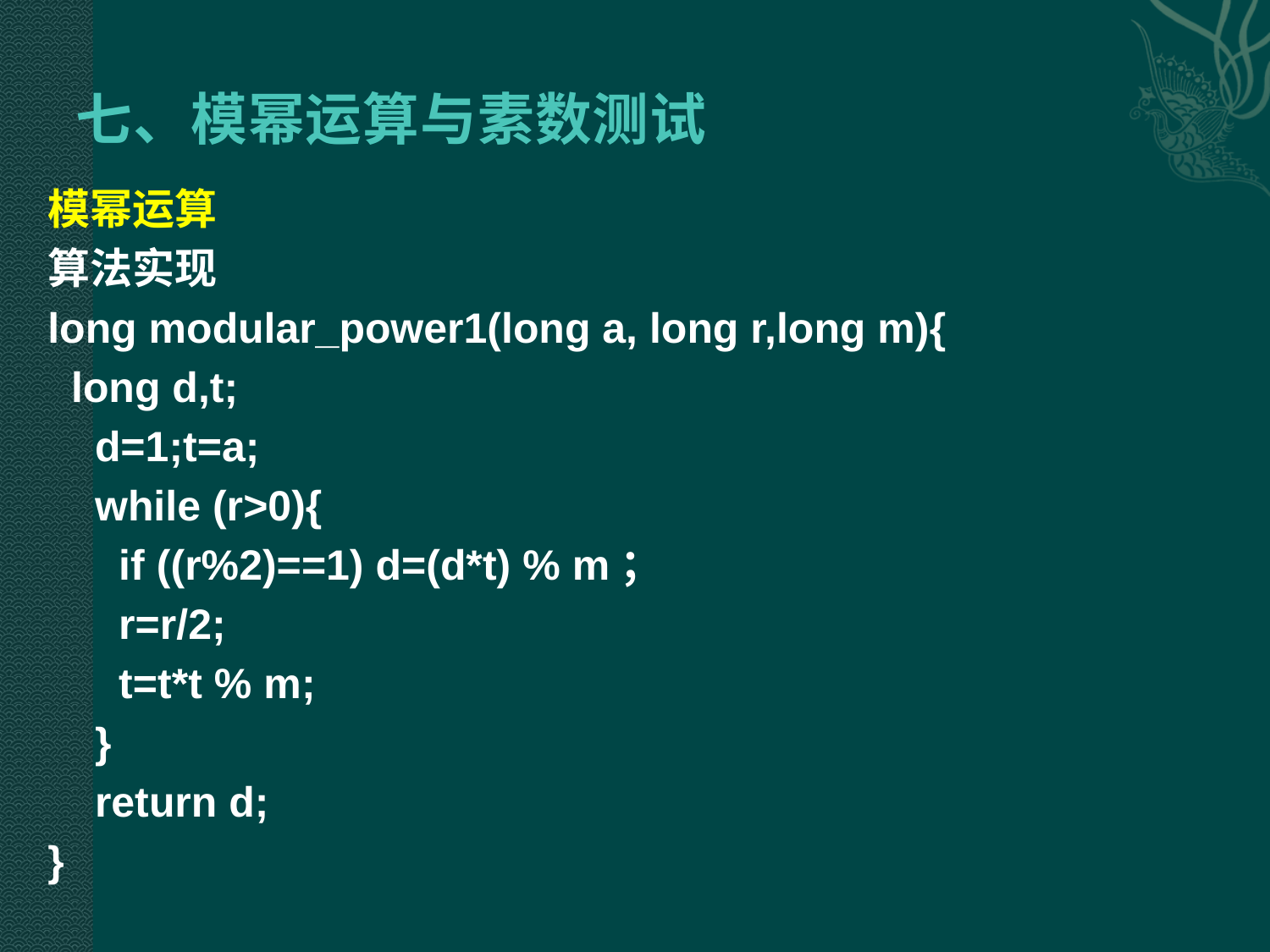

# 七、模幂运算与素数测试
模幂运算
算法实现
long modular_power1(long a, long r,long m){
  long d,t;
    d=1;t=a;
    while (r>0){
      if ((r%2)==1) d=(d*t) % m；
      r=r/2;
      t=t*t % m;
    }
    return d;
}